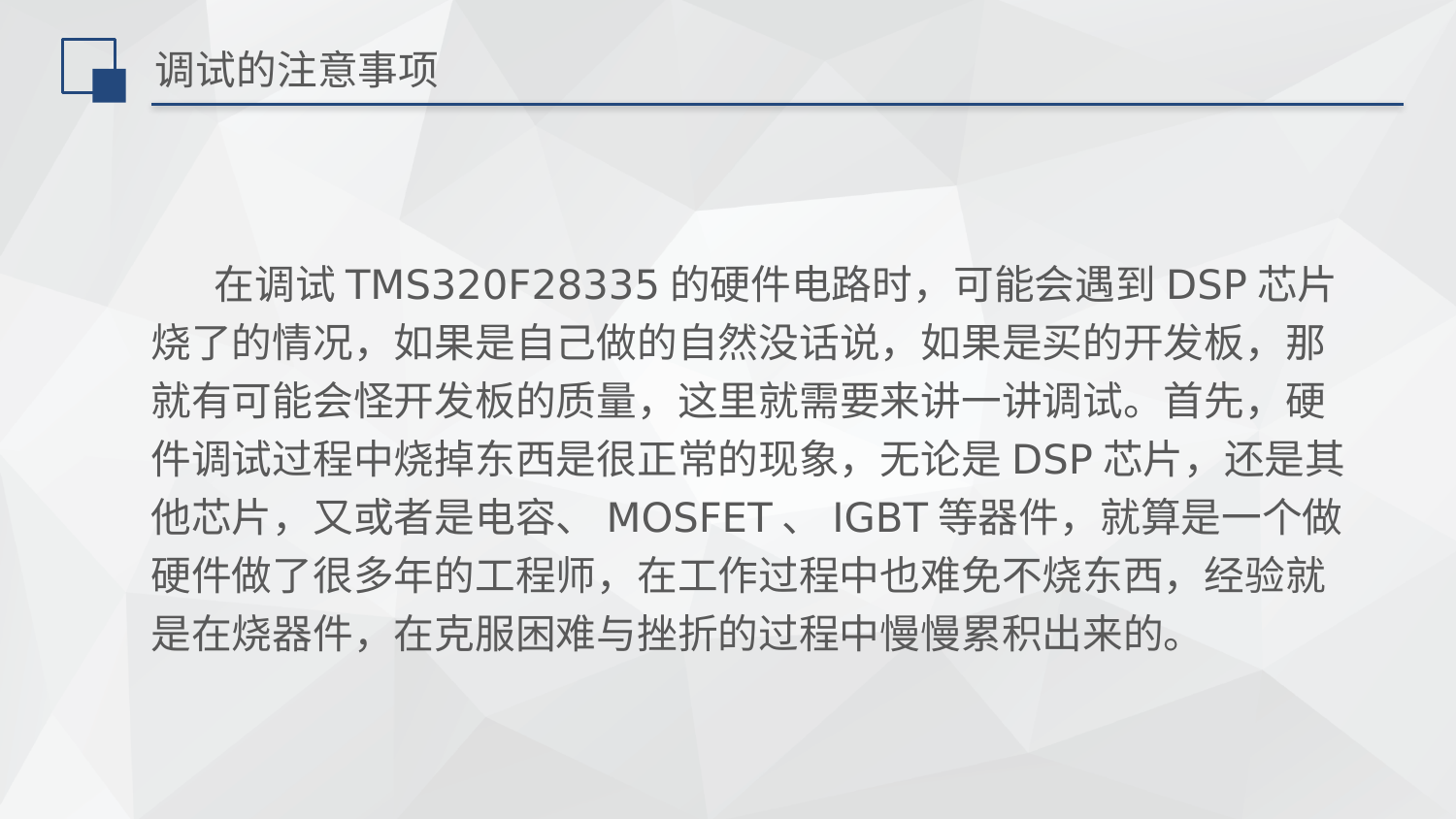

# 调试的注意事项
      在调试TMS320F28335的硬件电路时，可能会遇到DSP芯片烧了的情况，如果是自己做的自然没话说，如果是买的开发板，那就有可能会怪开发板的质量，这里就需要来讲一讲调试。首先，硬件调试过程中烧掉东西是很正常的现象，无论是DSP芯片，还是其他芯片，又或者是电容、MOSFET、IGBT等器件，就算是一个做硬件做了很多年的工程师，在工作过程中也难免不烧东西，经验就是在烧器件，在克服困难与挫折的过程中慢慢累积出来的。